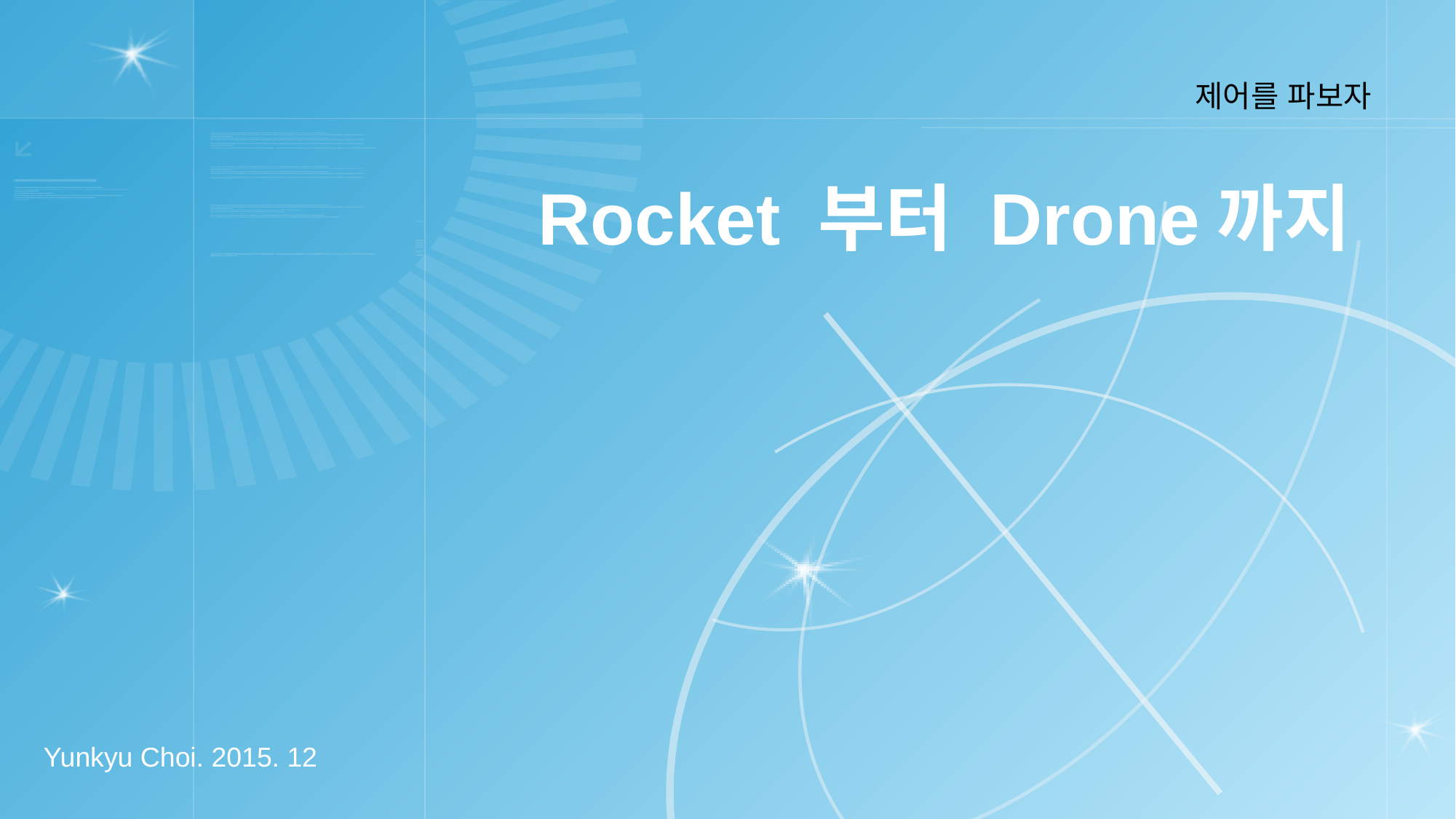

제어를 파보자
# Rocket 부터 Drone까지
Yunkyu Choi. 2015. 12